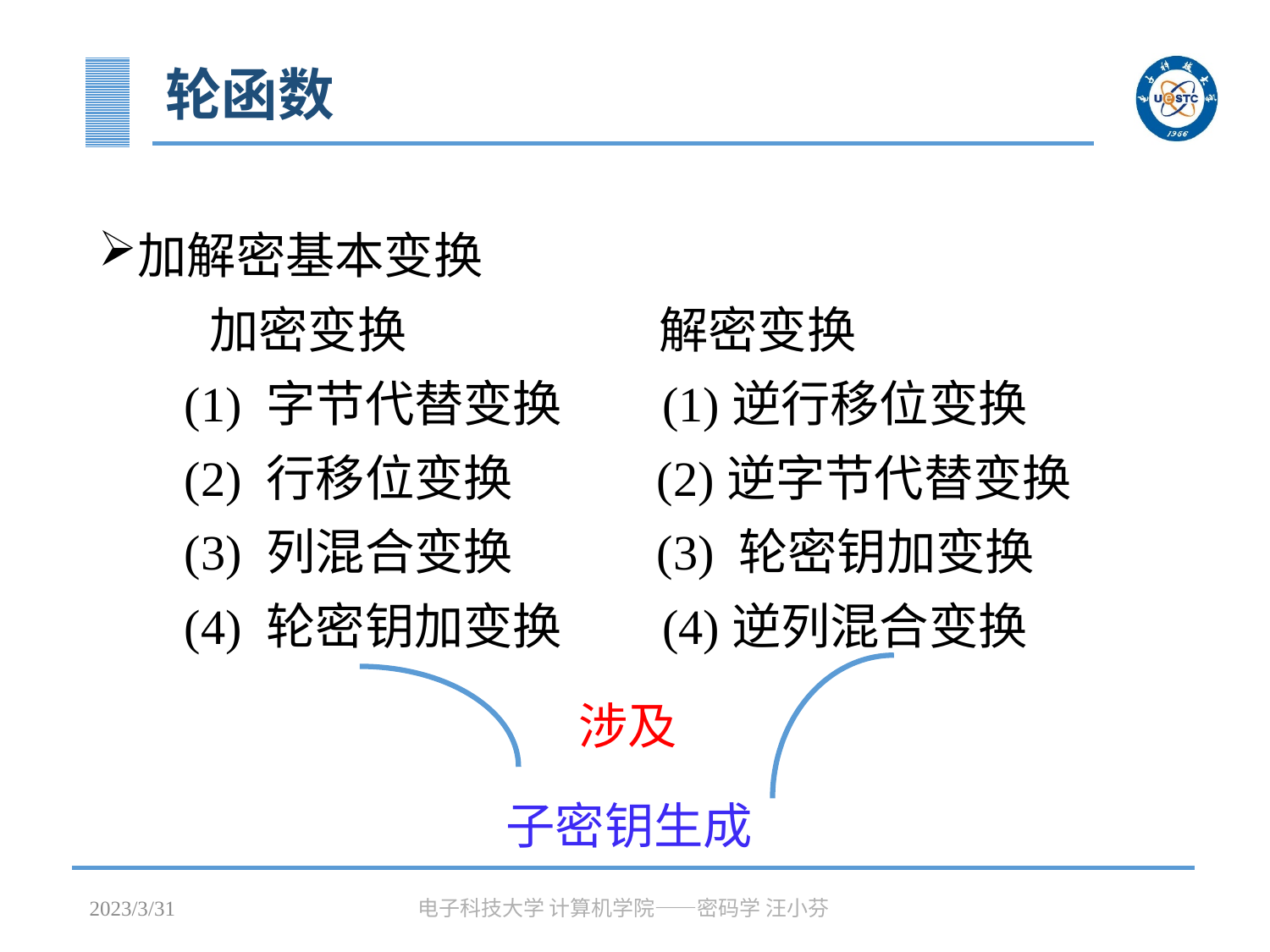

# 轮函数
加解密基本变换
         加密变换                       解密变换
       (1) 字节代替变换        (1)逆行移位变换
       (2) 行移位变换            (2)逆字节代替变换
       (3) 列混合变换            (3) 轮密钥加变换
       (4) 轮密钥加变换        (4)逆列混合变换

涉及
子密钥生成
2023/3/31
电子科技大学 计算机学院——密码学 汪小芬